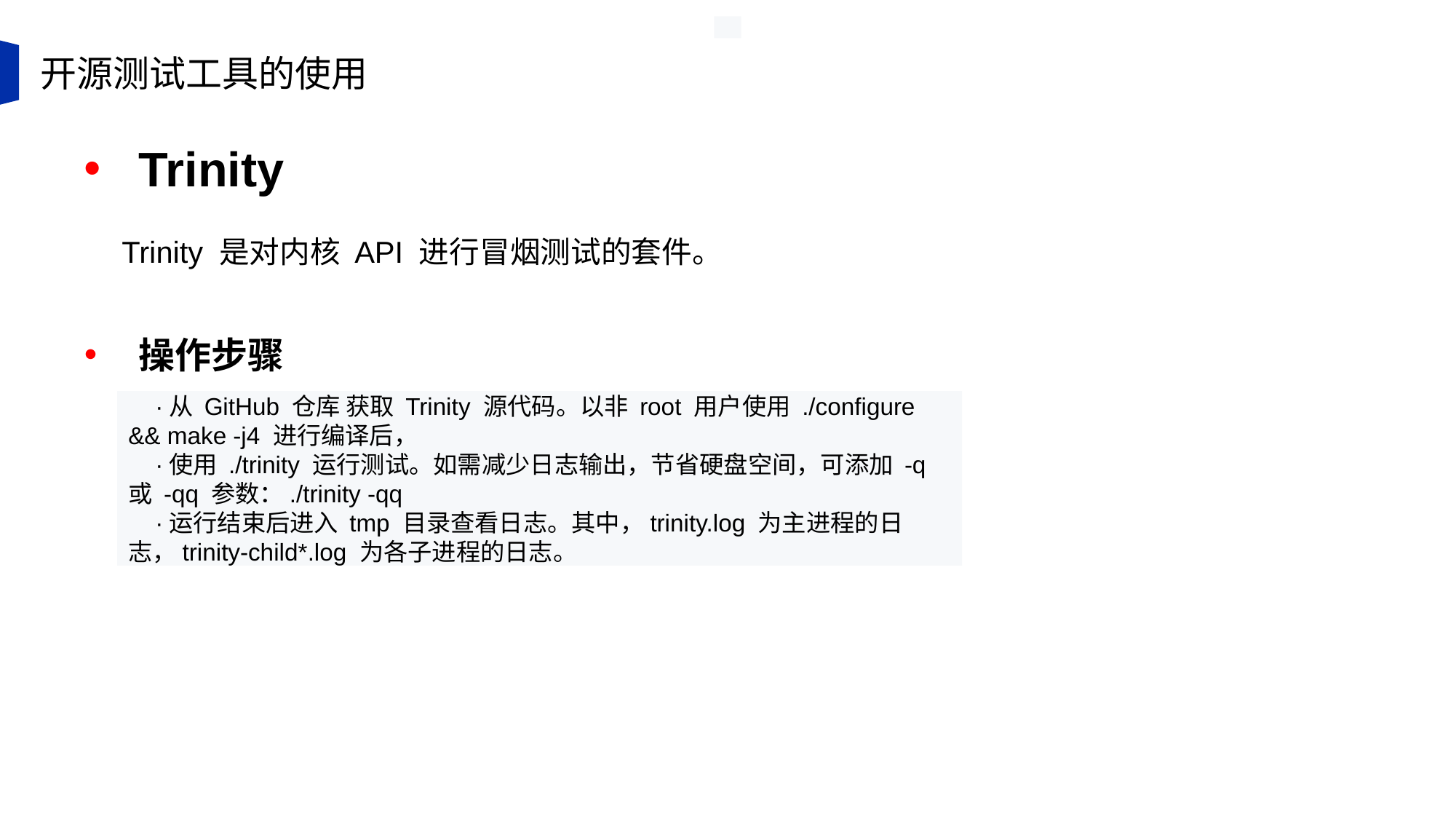

开源测试工具的使用

Trinity
 Trinity 是对内核 API 进行冒烟测试的套件。
操作步骤
    ·从 GitHub 仓库 获取 Trinity 源代码。以非 root 用户使用 ./configure && make -j4 进行编译后，
    ·使用 ./trinity 运行测试。如需减少日志输出，节省硬盘空间，可添加 -q 或 -qq 参数：./trinity -qq
    ·运行结束后进入 tmp 目录查看日志。其中，trinity.log 为主进程的日志，trinity-child*.log 为各子进程的日志。